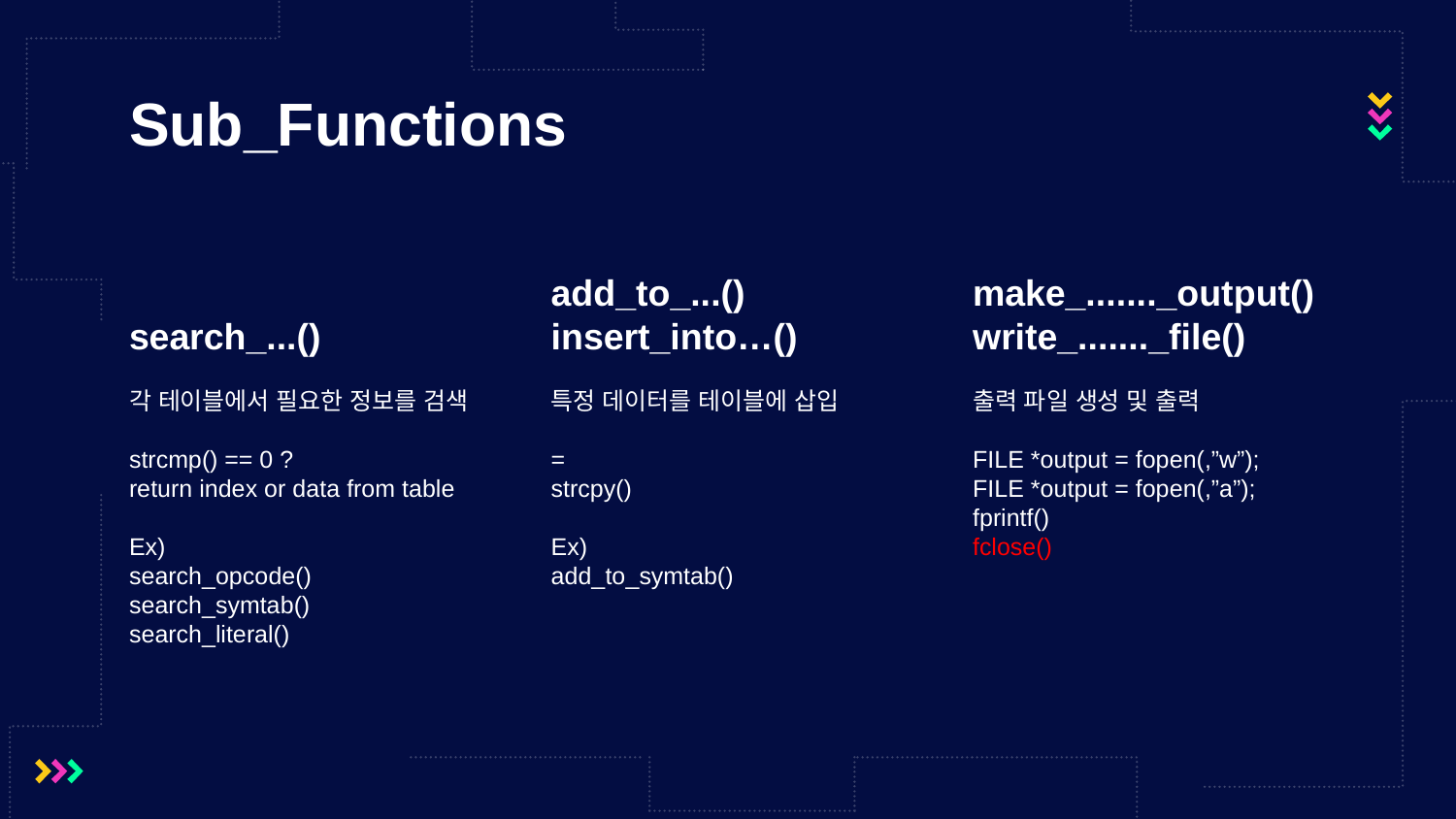

# Sub_Functions
search_...()
add_to_...()
insert_into…()
make_......._output()
write_......._file()
각 테이블에서 필요한 정보를 검색

strcmp() == 0 ?
return index or data from table
Ex)
search_opcode()
search_symtab()
search_literal()
특정 데이터를 테이블에 삽입
=
strcpy()

Ex)
add_to_symtab()

출력 파일 생성 및 출력
FILE *output = fopen(,”w”);
FILE *output = fopen(,”a”);
fprintf()
fclose()